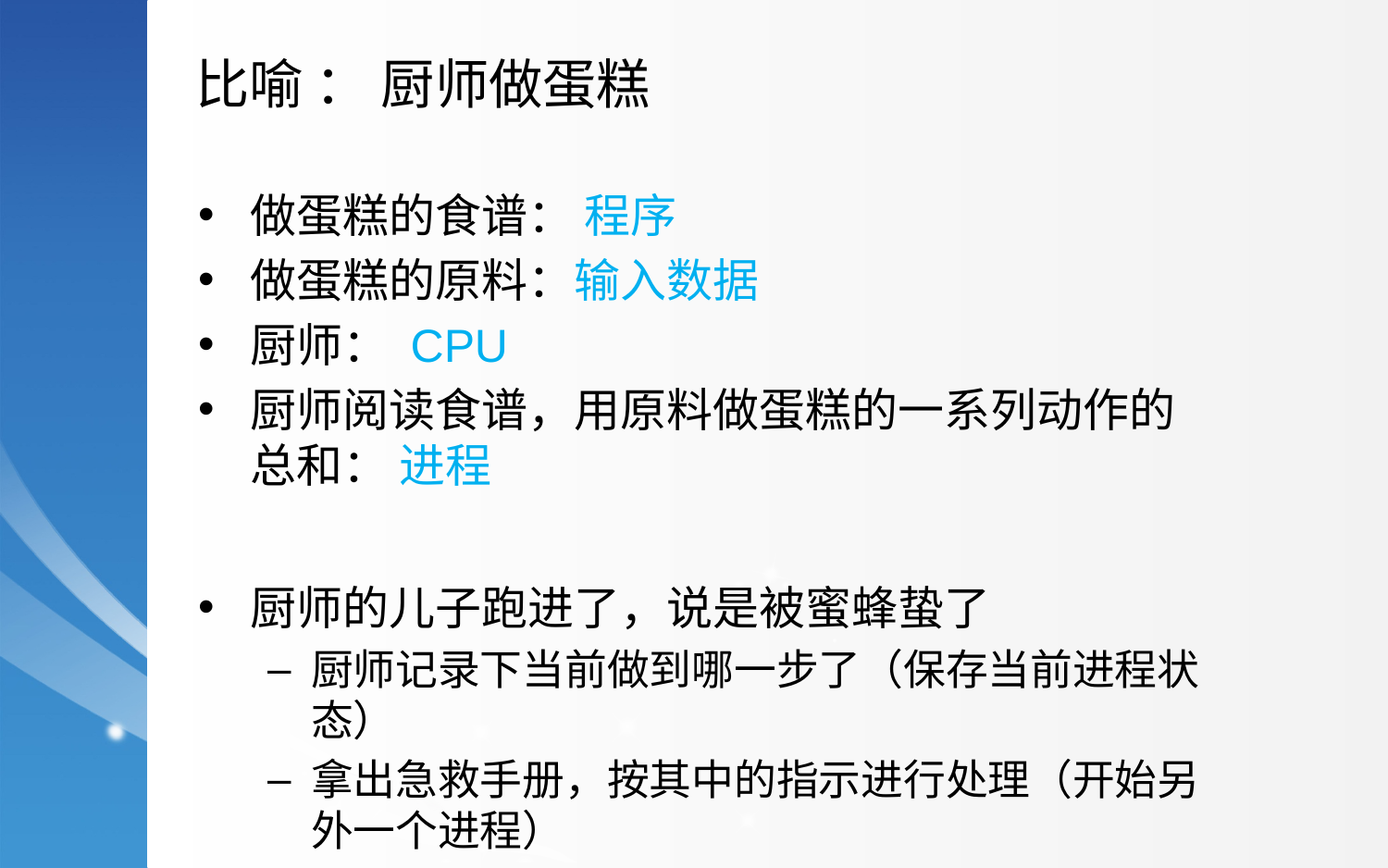

比喻 ： 厨师做蛋糕
做蛋糕的食谱： 程序
做蛋糕的原料：输入数据
厨师： CPU
厨师阅读食谱，用原料做蛋糕的一系列动作的总和： 进程

厨师的儿子跑进了，说是被蜜蜂蛰了
厨师记录下当前做到哪一步了（保存当前进程状态）
拿出急救手册，按其中的指示进行处理（开始另外一个进程）